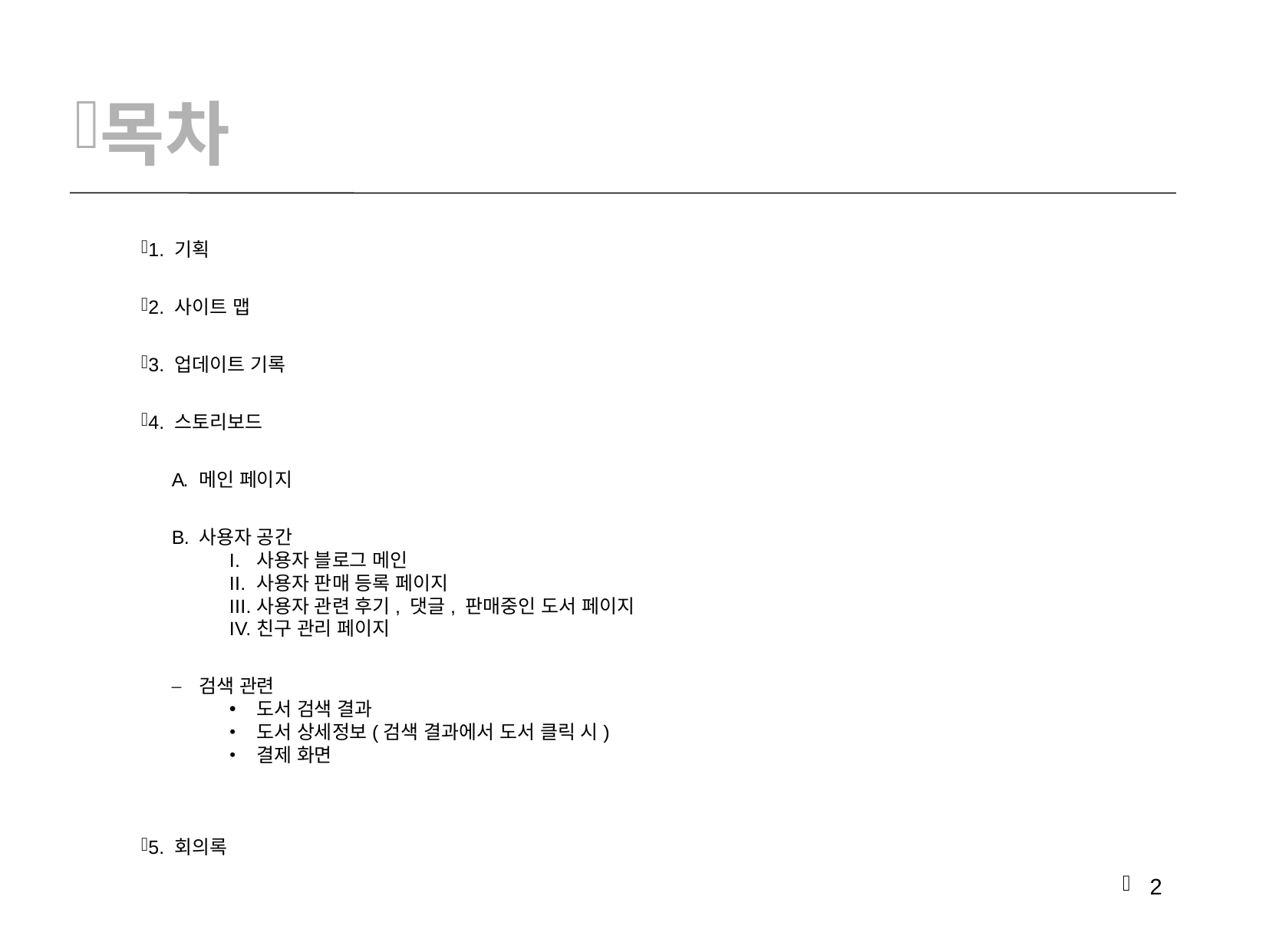

목차

1. 기획

2. 사이트 맵

3. 업데이트 기록

4. 스토리보드

메인 페이지

사용자 공간
사용자 블로그 메인
사용자 판매 등록 페이지
사용자 관련 후기, 댓글, 판매중인 도서 페이지
친구 관리 페이지

검색 관련
도서 검색 결과
도서 상세정보(검색 결과에서 도서 클릭 시)
결제 화면

5. 회의록

2